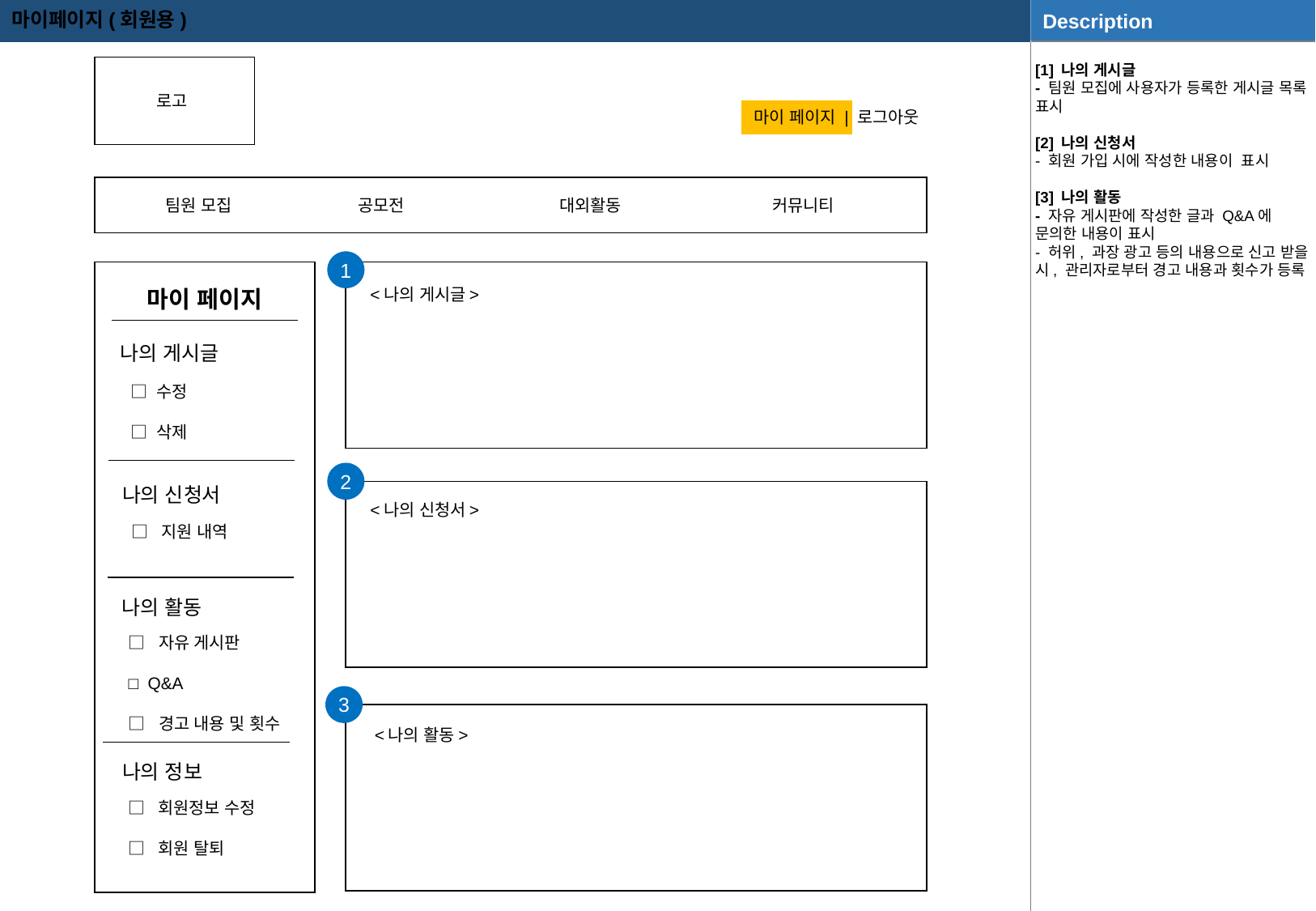

마이페이지(회원용)

[1] 나의 게시글
- 팀원 모집에 사용자가 등록한 게시글 목록 표시

[2] 나의 신청서
- 회원 가입 시에 작성한 내용이  표시

[3] 나의 활동
- 자유 게시판에 작성한 글과 Q&A에 문의한 내용이 표시
- 허위, 과장 광고 등의 내용으로 신고 받을 시, 관리자로부터 경고 내용과 횟수가 등록

로고
마이 페이지 | 로그아웃

대외활동
커뮤니티
공모전
팀원 모집
1

마이 페이지
<나의 게시글>
나의 게시글
□ 수정

□ 삭제
2
나의 신청서

<나의 신청서>
□  지원 내역
나의 활동
□  자유 게시판

□  Q&A

□  경고 내용 및 횟수
3

<나의 활동>
나의 정보
□  회원정보 수정

□  회원 탈퇴